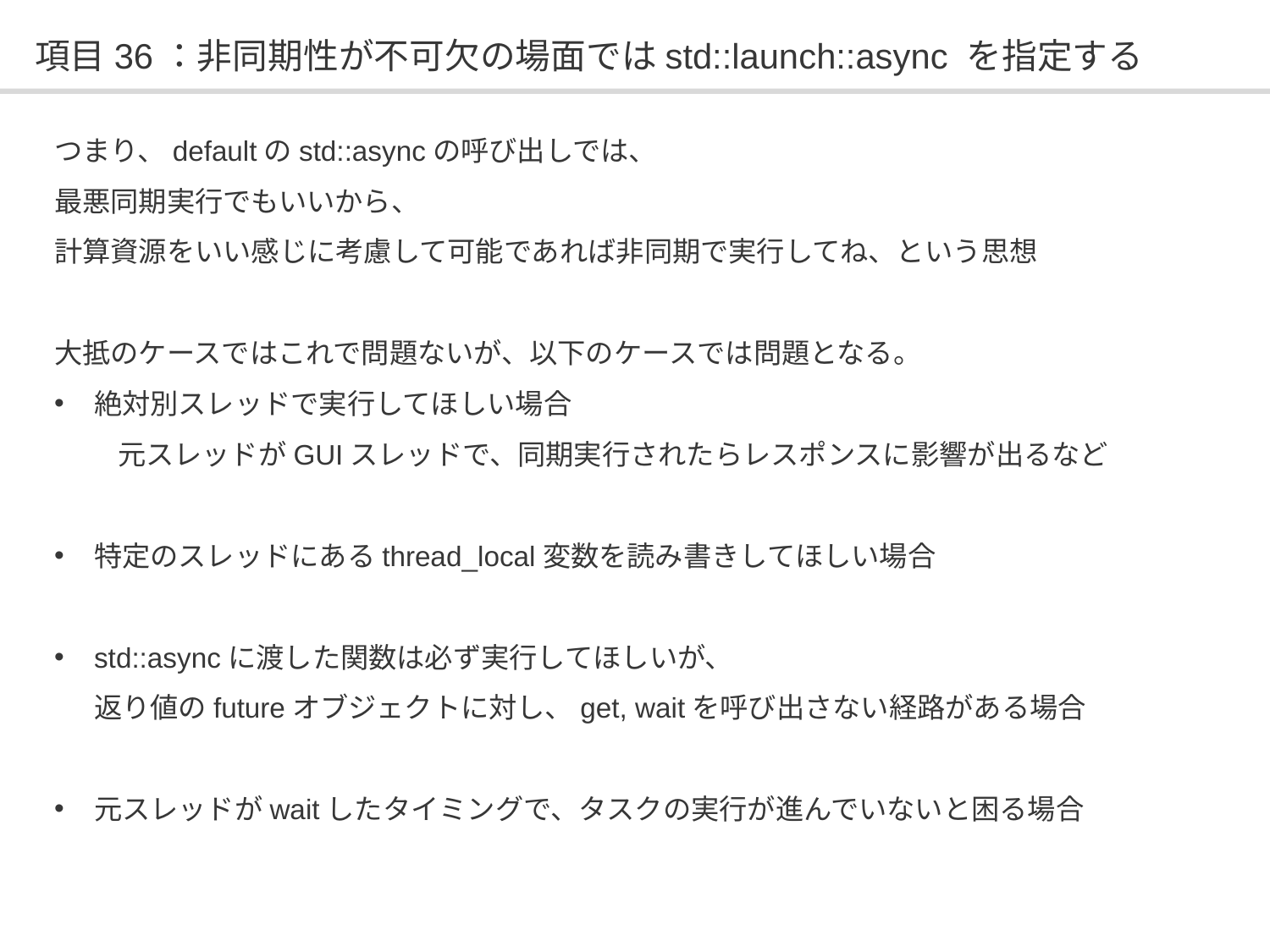

# 項目36：非同期性が不可欠の場面ではstd::launch::async を指定する
つまり、defaultのstd::asyncの呼び出しでは、
最悪同期実行でもいいから、
計算資源をいい感じに考慮して可能であれば非同期で実行してね、という思想

大抵のケースではこれで問題ないが、以下のケースでは問題となる。
絶対別スレッドで実行してほしい場合
元スレッドがGUIスレッドで、同期実行されたらレスポンスに影響が出るなど

特定のスレッドにあるthread_local変数を読み書きしてほしい場合

std::asyncに渡した関数は必ず実行してほしいが、
返り値のfutureオブジェクトに対し、get, waitを呼び出さない経路がある場合

元スレッドがwaitしたタイミングで、タスクの実行が進んでいないと困る場合